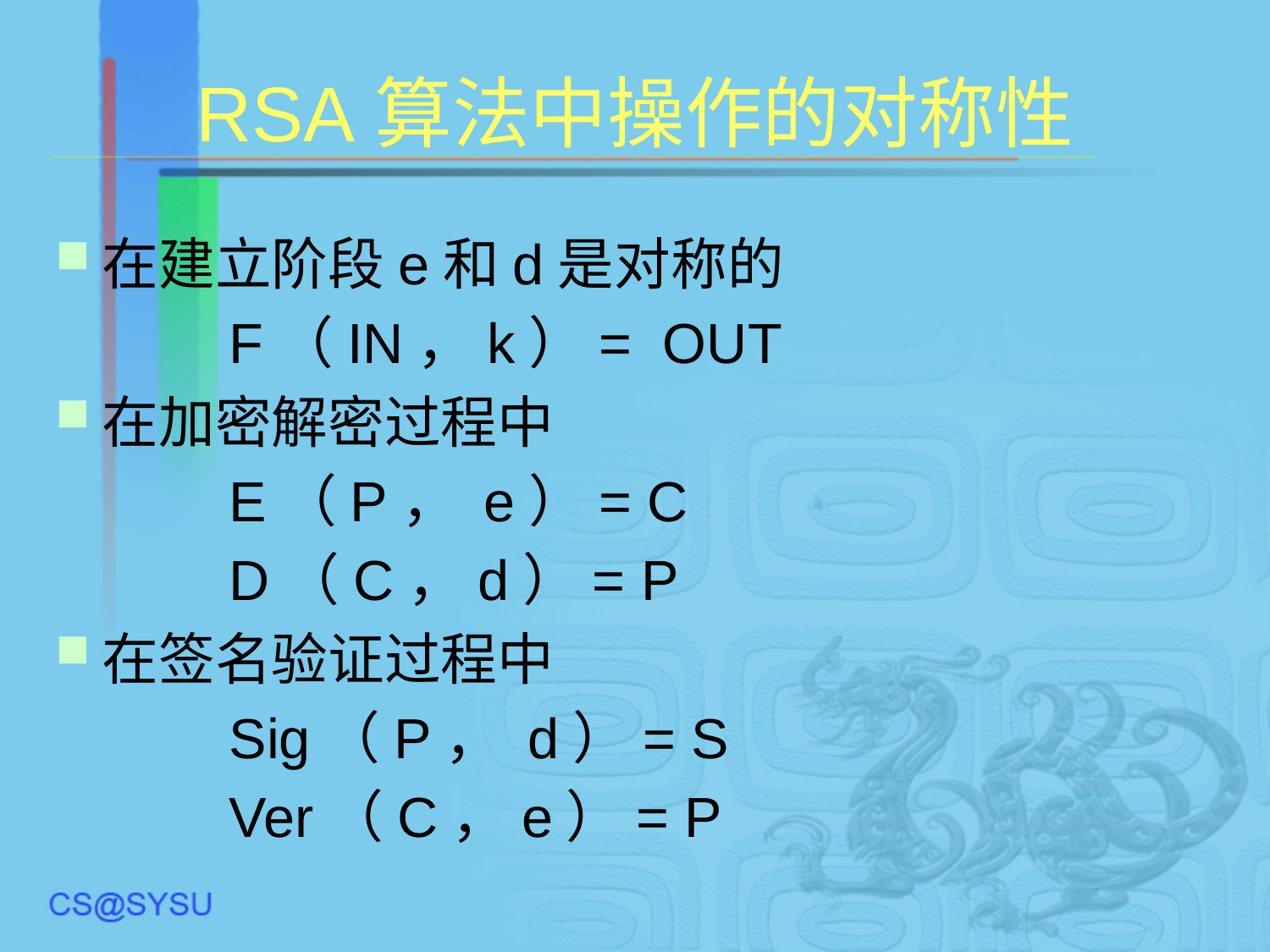

# RSA算法中操作的对称性
在建立阶段e和d是对称的
		F（IN，k）=  OUT
在加密解密过程中
		E（P， e）= C
		D（C，d）= P
在签名验证过程中
		Sig（P， d）= S
		Ver（C，e）= P